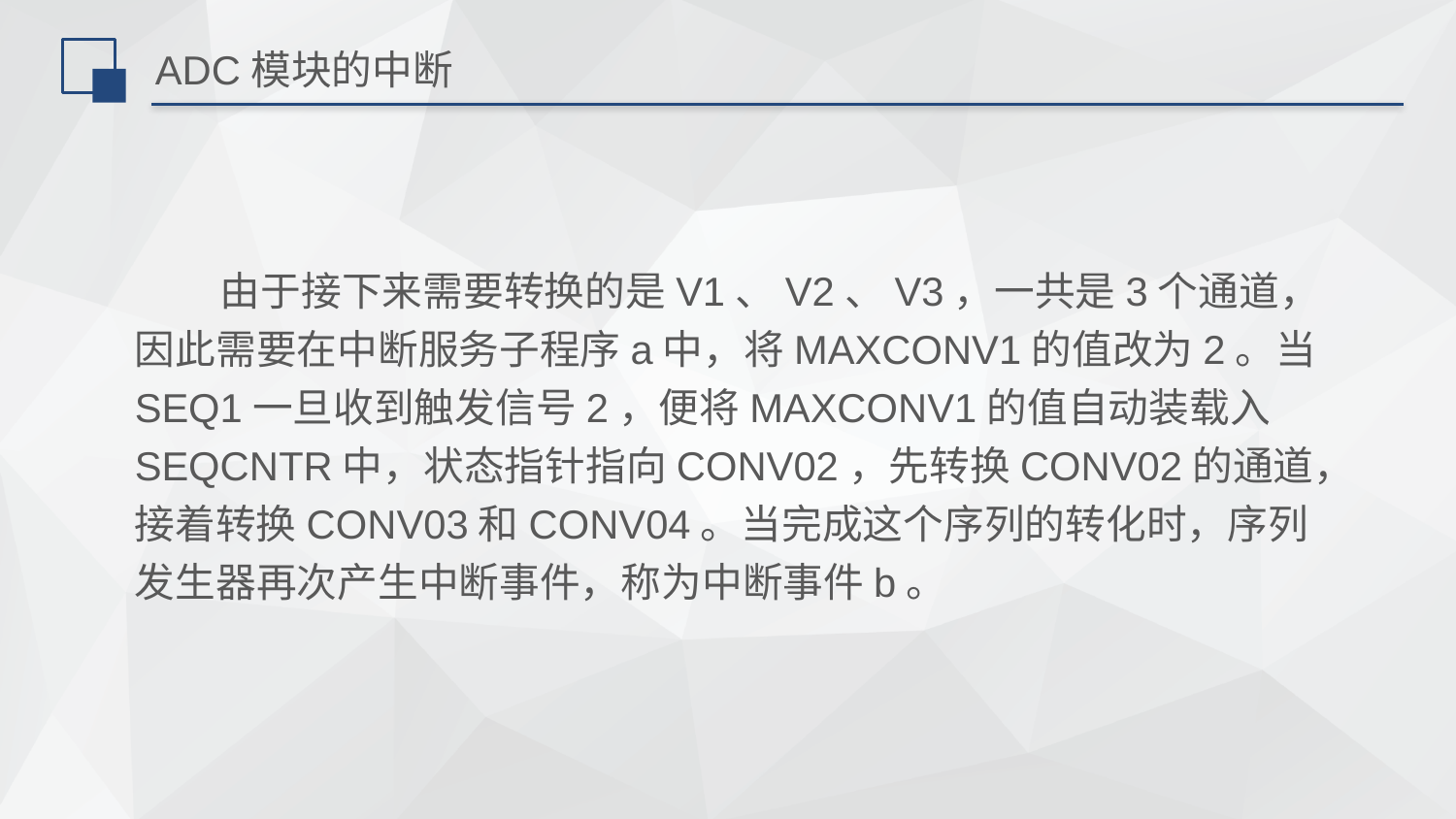

# ADC模块的中断
由于接下来需要转换的是V1、V2、V3，一共是3个通道，因此需要在中断服务子程序a中，将MAXCONV1的值改为2。当SEQ1一旦收到触发信号2，便将MAXCONV1的值自动装载入SEQCNTR中，状态指针指向CONV02，先转换CONV02的通道，接着转换CONV03和CONV04。当完成这个序列的转化时，序列发生器再次产生中断事件，称为中断事件b。